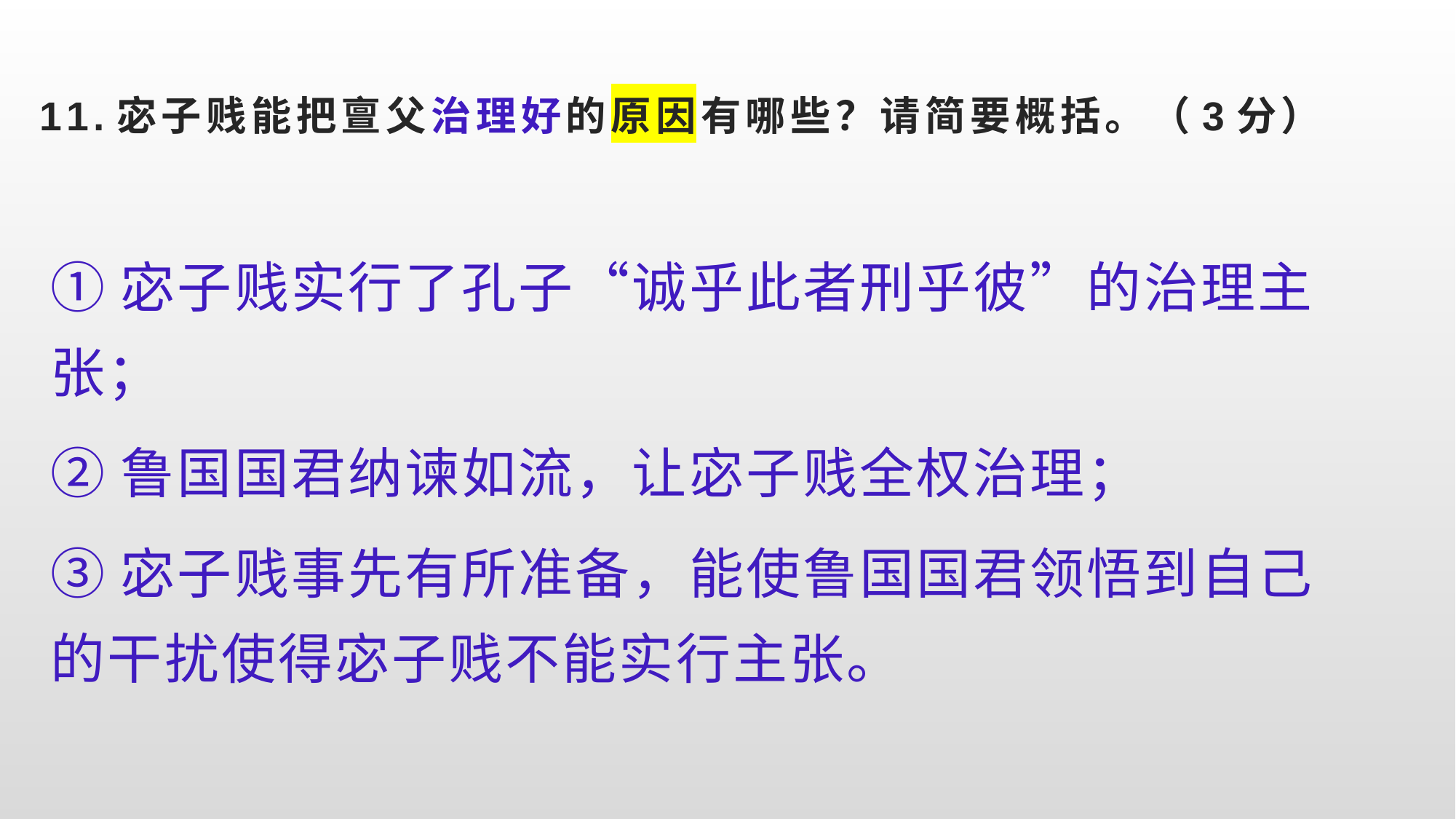

# 11.宓子贱能把亶父治理好的原因有哪些？请简要概括。（3分）
①宓子贱实行了孔子“诚乎此者刑乎彼”的治理主张；
②鲁国国君纳谏如流，让宓子贱全权治理；
③宓子贱事先有所准备，能使鲁国国君领悟到自己的干扰使得宓子贱不能实行主张。